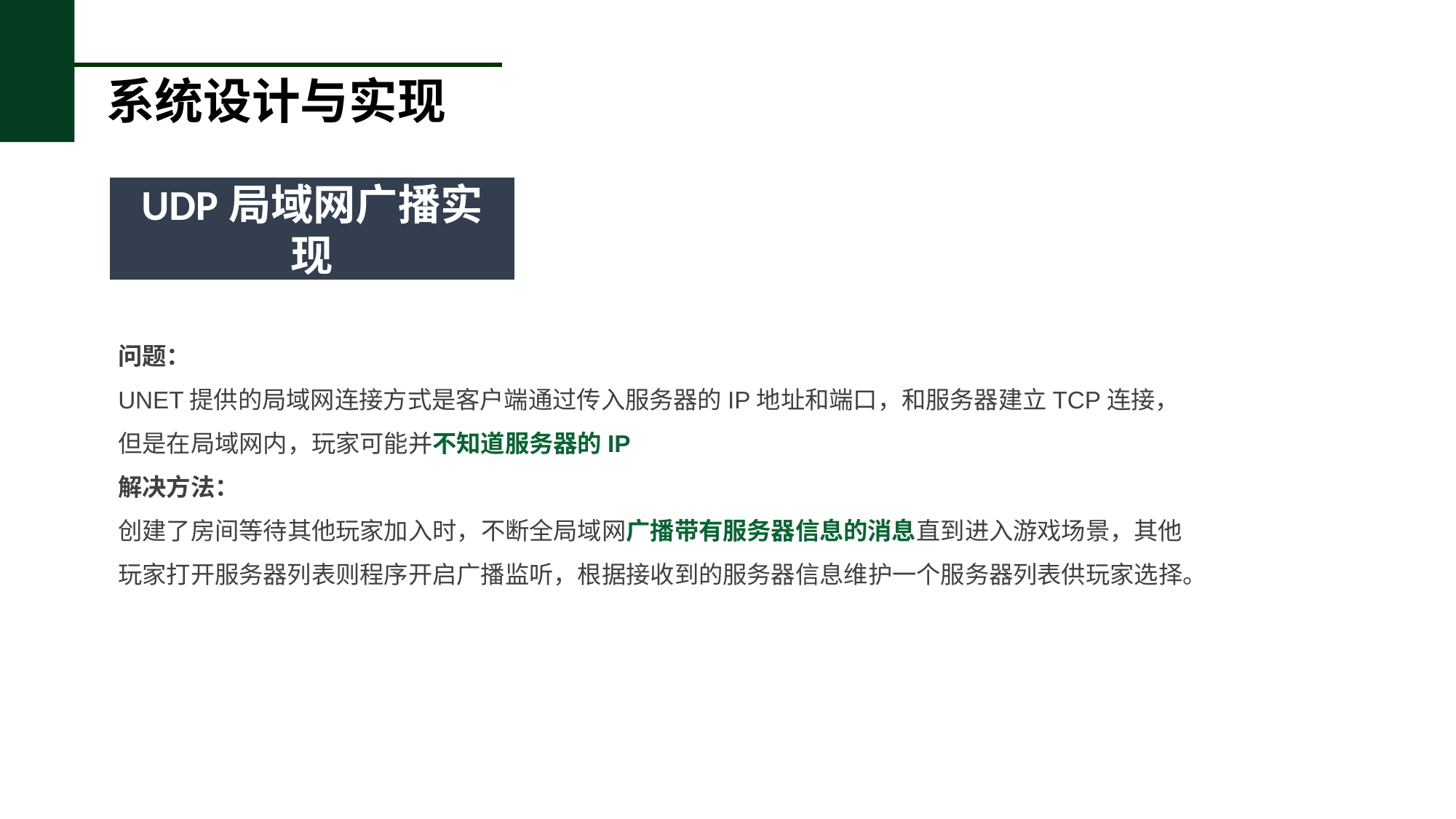

系统设计与实现

UDP局域网广播实现

问题：
UNET提供的局域网连接方式是客户端通过传入服务器的IP地址和端口，和服务器建立TCP连接，但是在局域网内，玩家可能并不知道服务器的IP
解决方法：
创建了房间等待其他玩家加入时，不断全局域网广播带有服务器信息的消息直到进入游戏场景，其他玩家打开服务器列表则程序开启广播监听，根据接收到的服务器信息维护一个服务器列表供玩家选择。